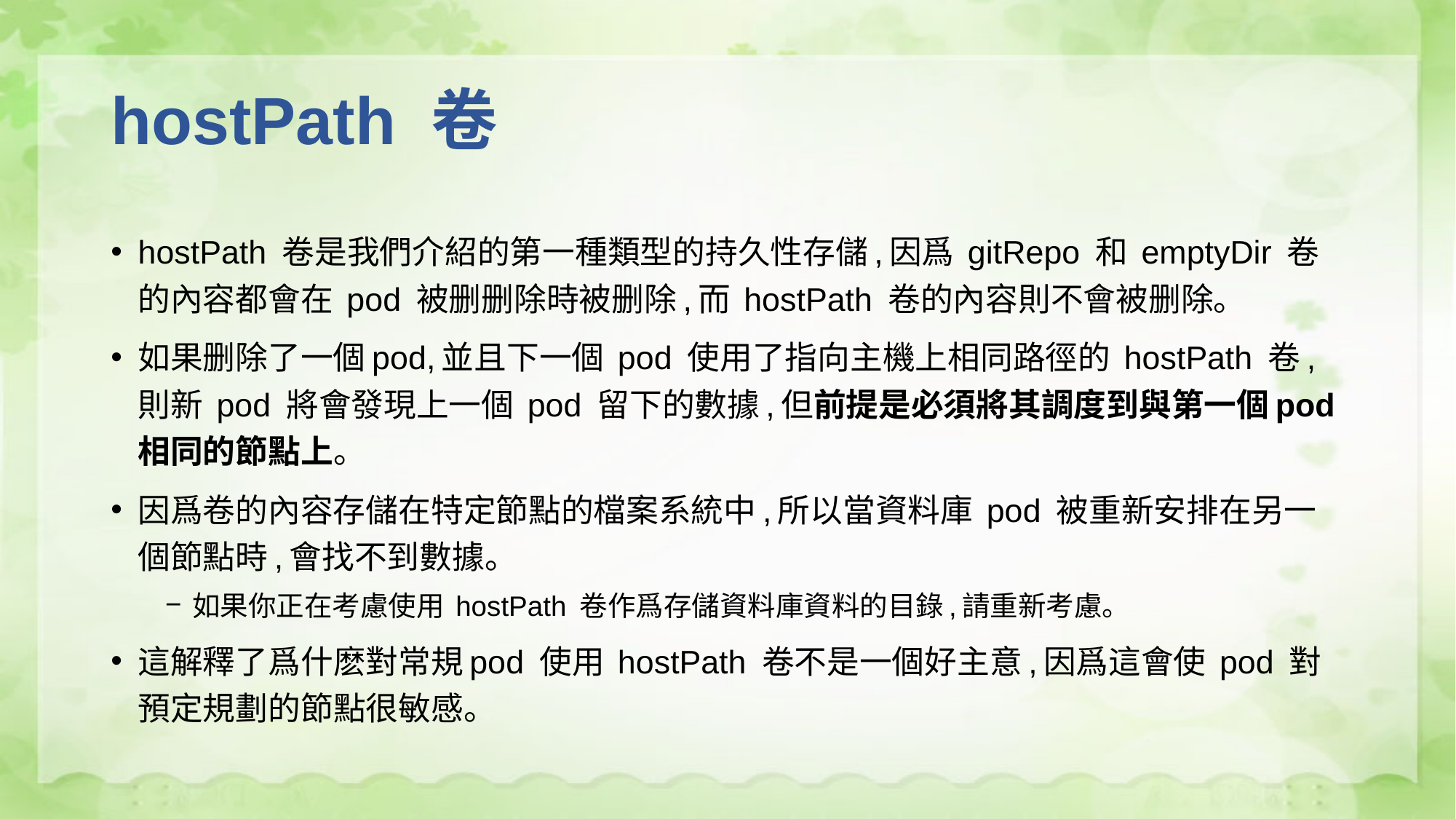

# hostPath 卷
hostPath 卷是我們介紹的第一種類型的持久性存儲,因爲 gitRepo 和 emptyDir 卷的內容都會在 pod 被删删除時被删除,而 hostPath 卷的內容則不會被删除。
如果删除了一個pod,並且下一個 pod 使用了指向主機上相同路徑的 hostPath 卷,則新 pod 將會發現上一個 pod 留下的數據,但前提是必須將其調度到與第一個pod 相同的節點上。
因爲卷的內容存儲在特定節點的檔案系統中,所以當資料庫 pod 被重新安排在另一個節點時,會找不到數據。
如果你正在考慮使用 hostPath 卷作爲存儲資料庫資料的目錄,請重新考慮。
這解釋了爲什麽對常規pod 使用 hostPath 卷不是一個好主意,因爲這會使 pod 對預定規劃的節點很敏感。